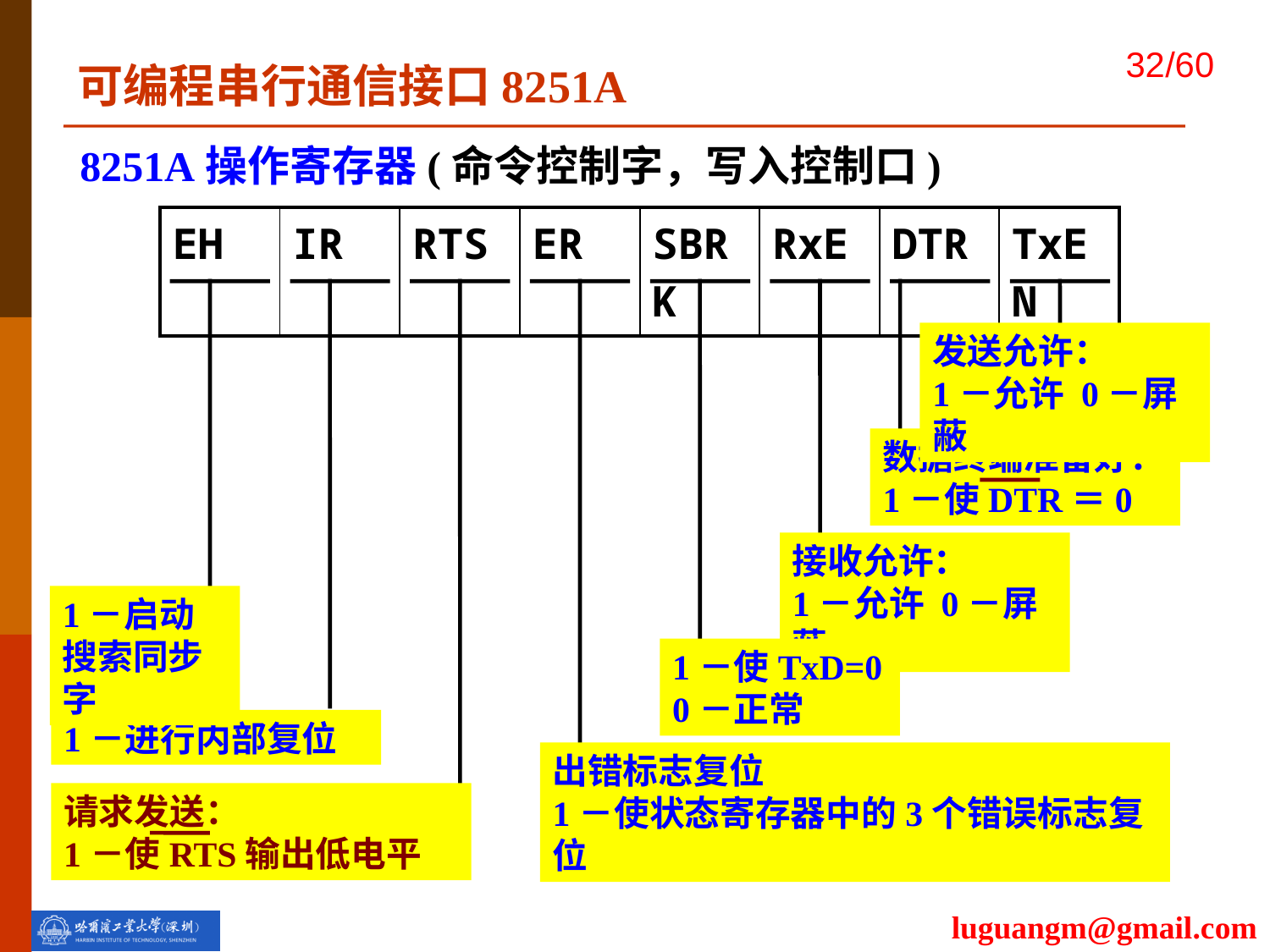

可编程串行通信接口8251A
8251A操作寄存器(命令控制字，写入控制口)
| EH | IR | RTS | ER | SBRK | RxE | DTR | TxEN |
| --- | --- | --- | --- | --- | --- | --- | --- |

发送允许：
1－允许 0－屏蔽
数据终端准备好：
1－使DTR＝0

接收允许：
1－允许 0－屏蔽
1－启动搜索同步字
1－使TxD=0
0－正常
1－进行内部复位
出错标志复位
1－使状态寄存器中的3个错误标志复位
请求发送：
1－使RTS输出低电平